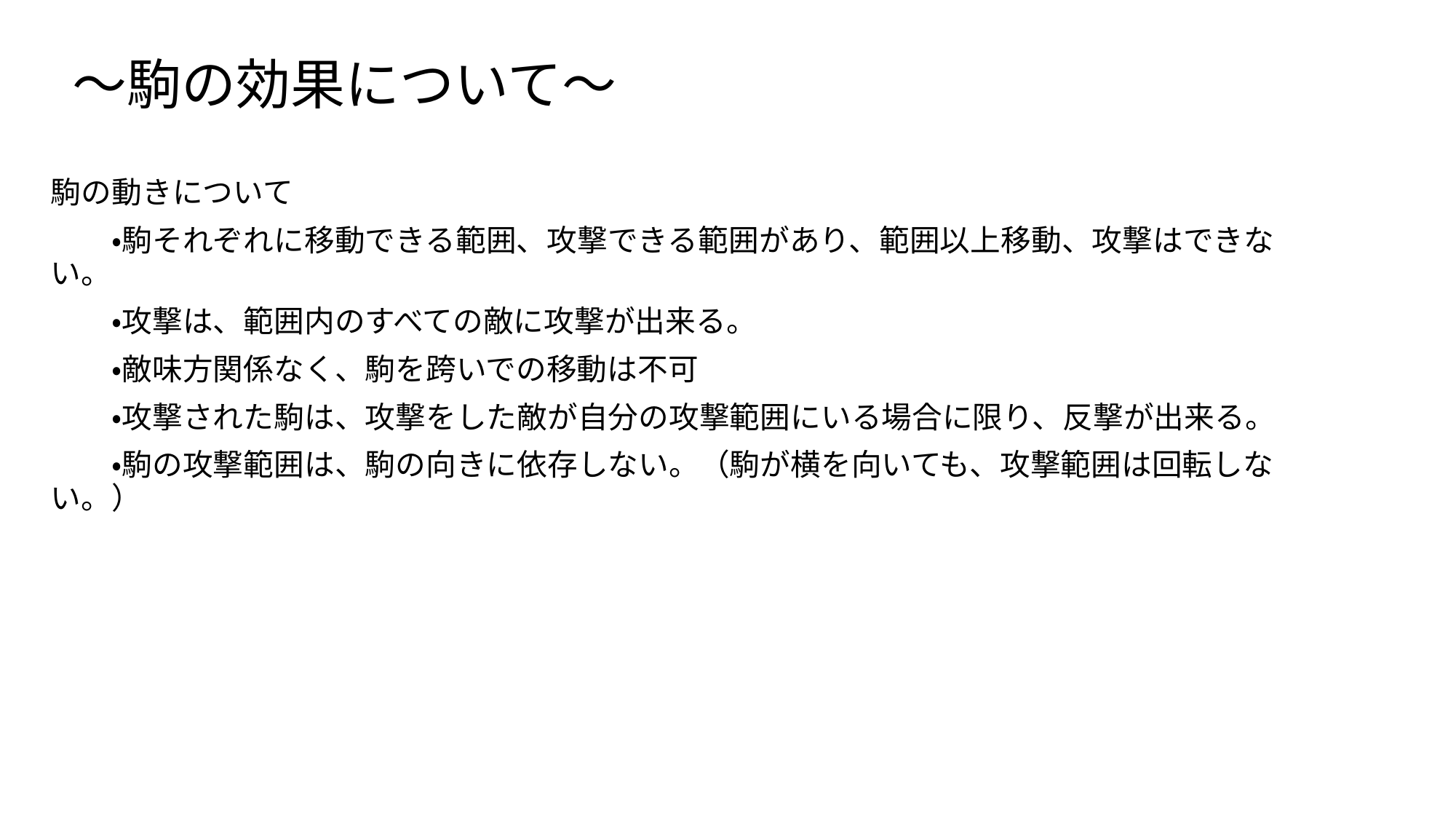

# ～駒の効果について～
駒の動きについて
　　・駒それぞれに移動できる範囲、攻撃できる範囲があり、範囲以上移動、攻撃はできない。
　　・攻撃は、範囲内のすべての敵に攻撃が出来る。
　　・敵味方関係なく、駒を跨いでの移動は不可
　　・攻撃された駒は、攻撃をした敵が自分の攻撃範囲にいる場合に限り、反撃が出来る。
　　・駒の攻撃範囲は、駒の向きに依存しない。（駒が横を向いても、攻撃範囲は回転しない。）